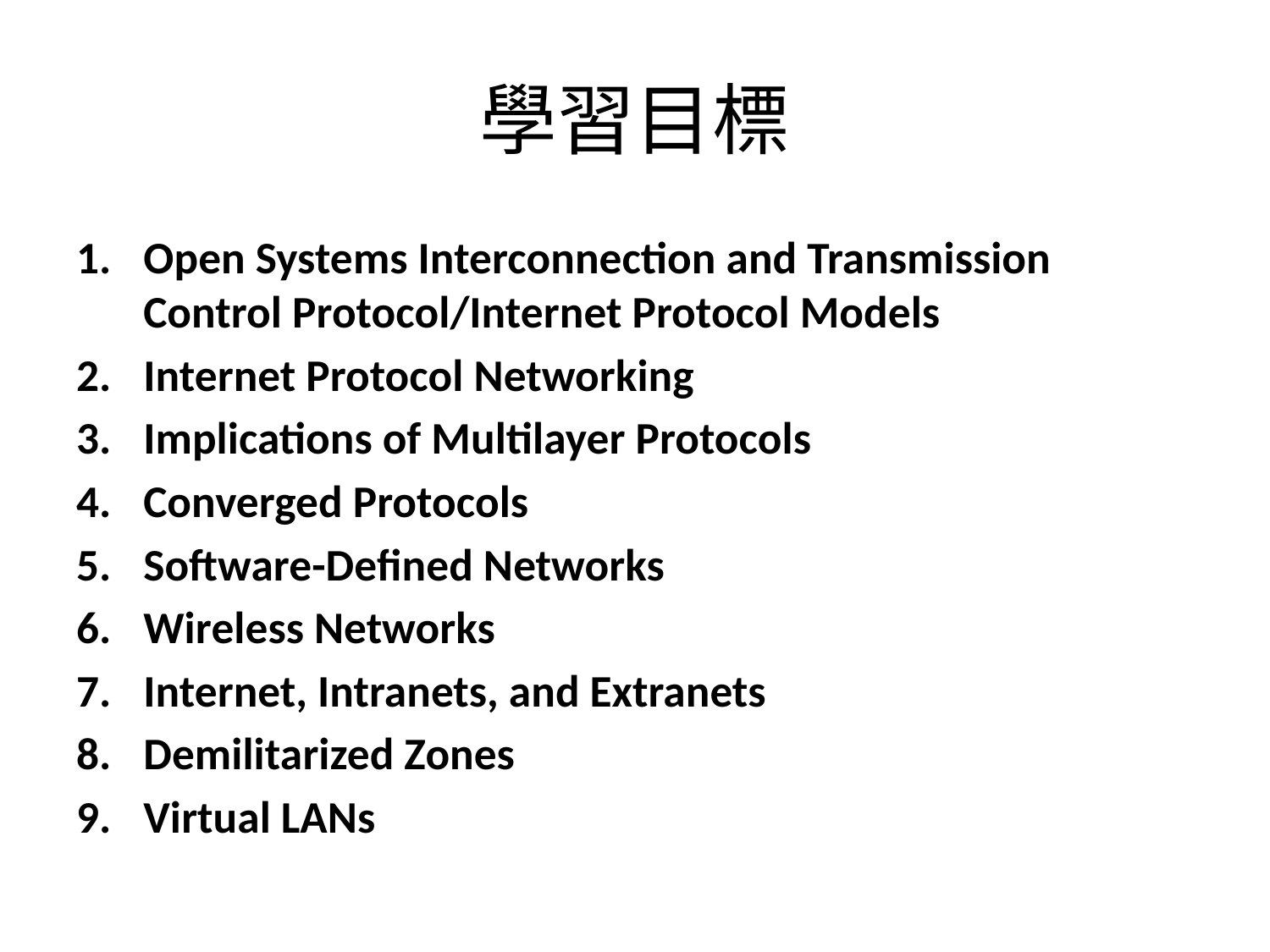

# 學習目標
Open Systems Interconnection and Transmission Control Protocol/Internet Protocol Models
Internet Protocol Networking
Implications of Multilayer Protocols
Converged Protocols
Software-Defined Networks
Wireless Networks
Internet, Intranets, and Extranets
Demilitarized Zones
Virtual LANs